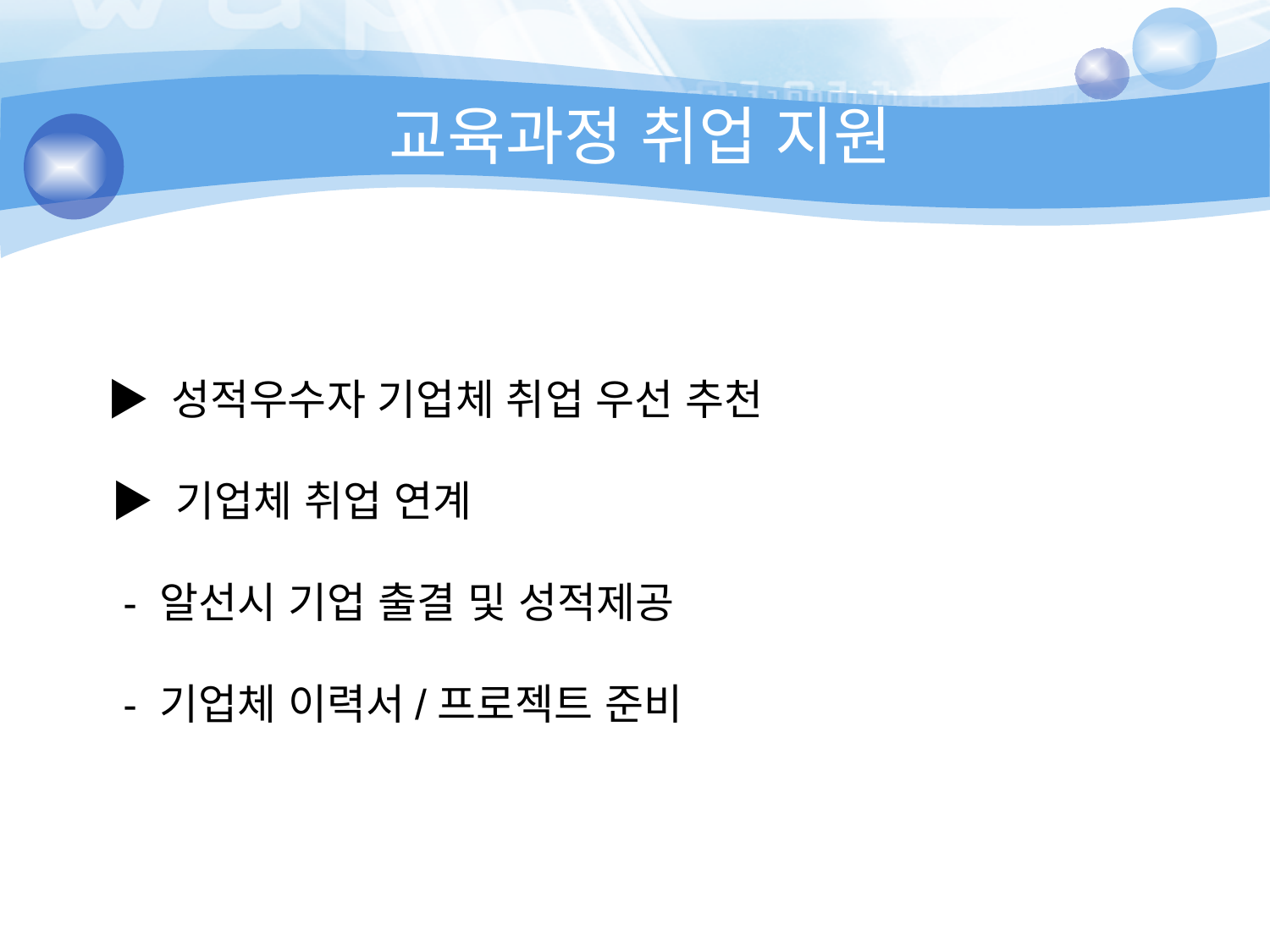

# 교육과정 취업 지원
  ▶ 성적우수자 기업체 취업 우선 추천

  ▶ 기업체 취업 연계

   - 알선시 기업 출결 및 성적제공

   - 기업체 이력서/프로젝트 준비